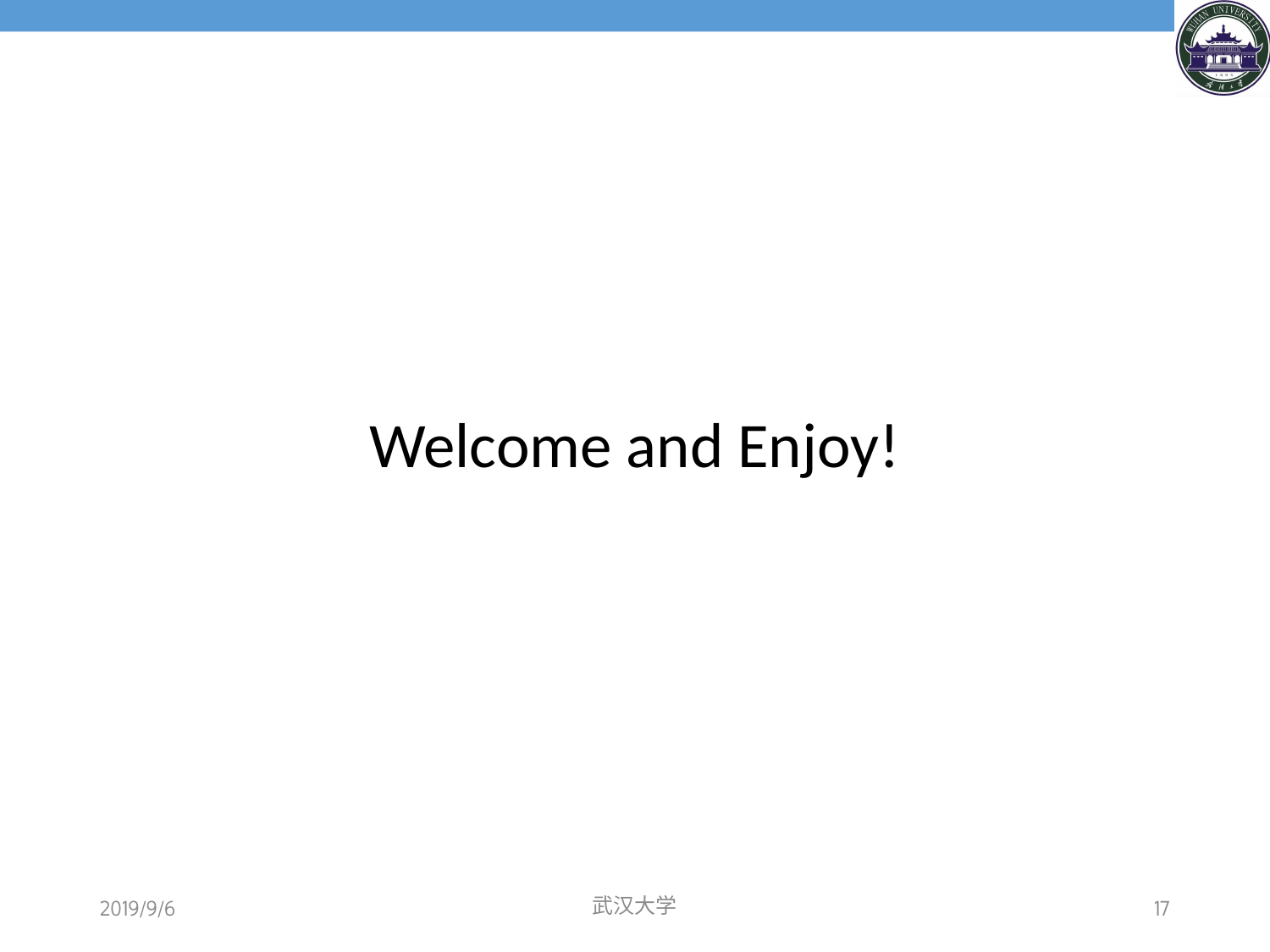

# Welcome and Enjoy!

2019/9/6
武汉大学
17